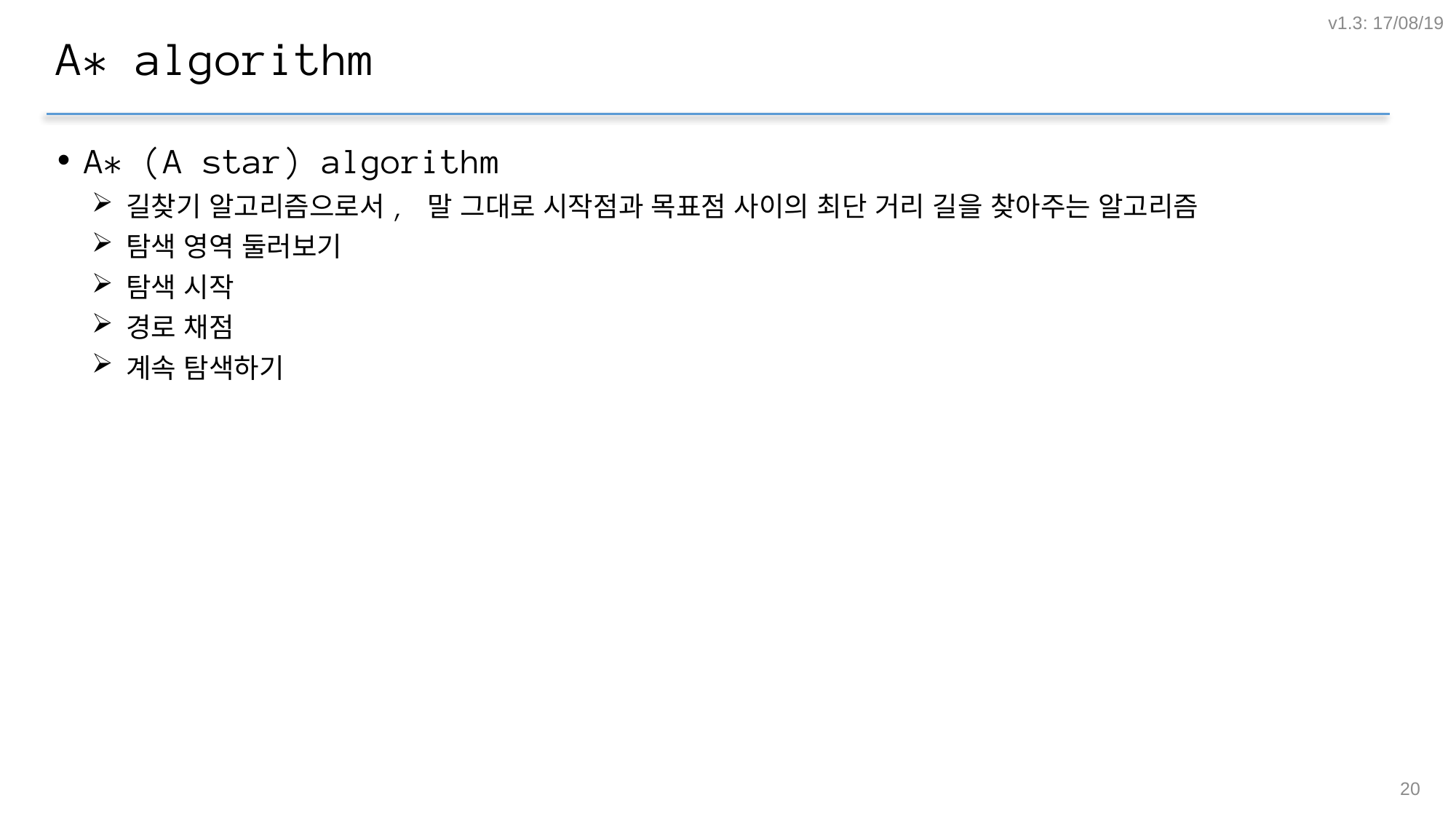

v1.3: 17/08/19
# A* algorithm
A* (A star) algorithm
길찾기 알고리즘으로서, 말 그대로 시작점과 목표점 사이의 최단 거리 길을 찾아주는 알고리즘
탐색 영역 둘러보기
탐색 시작
경로 채점
계속 탐색하기
20